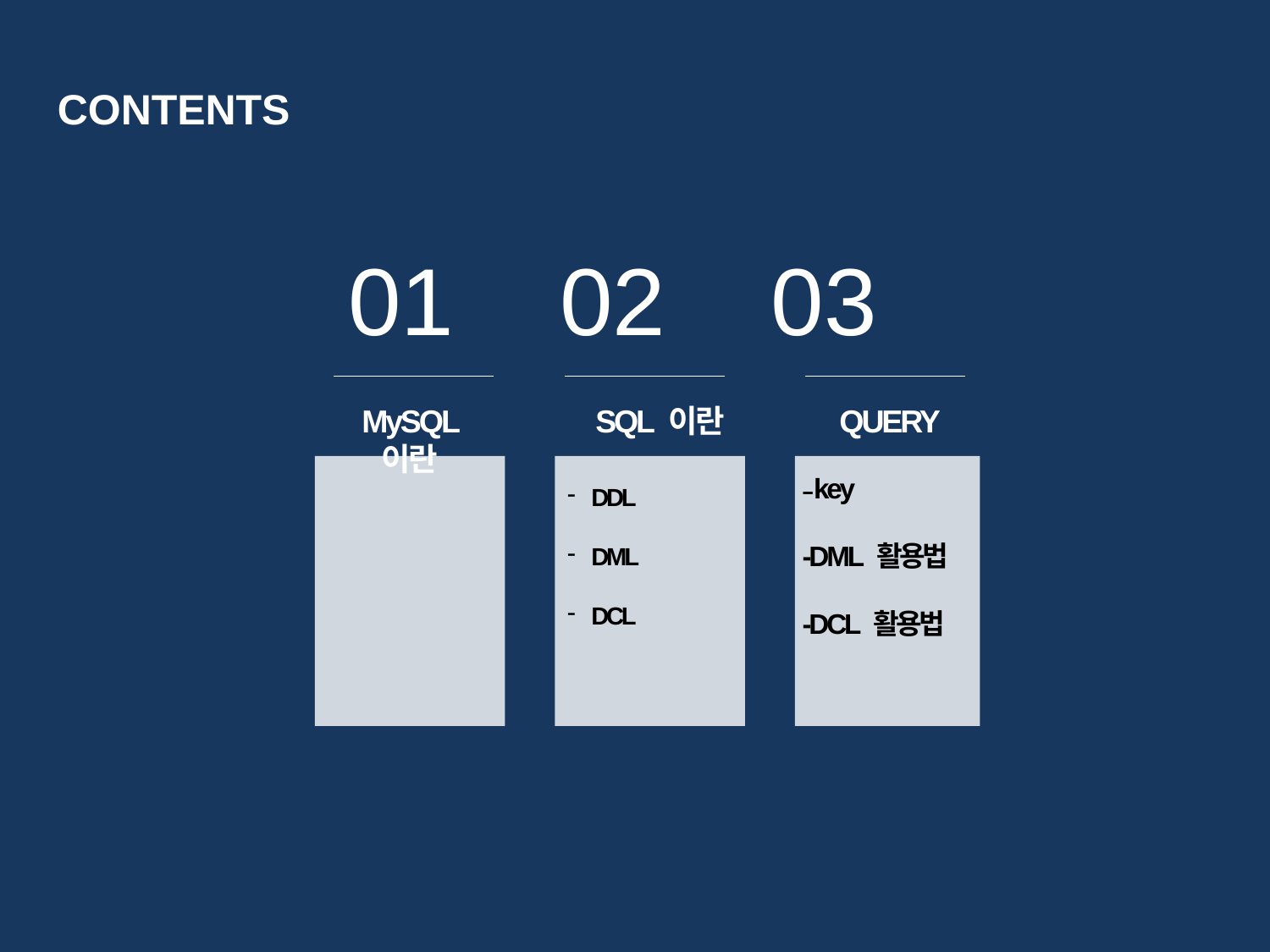

CONTENTS
01    02    03
MySQL 이란
SQL 이란
QUERY

--key

-DML 활용법

-DCL 활용법
DDL

DML

DCL